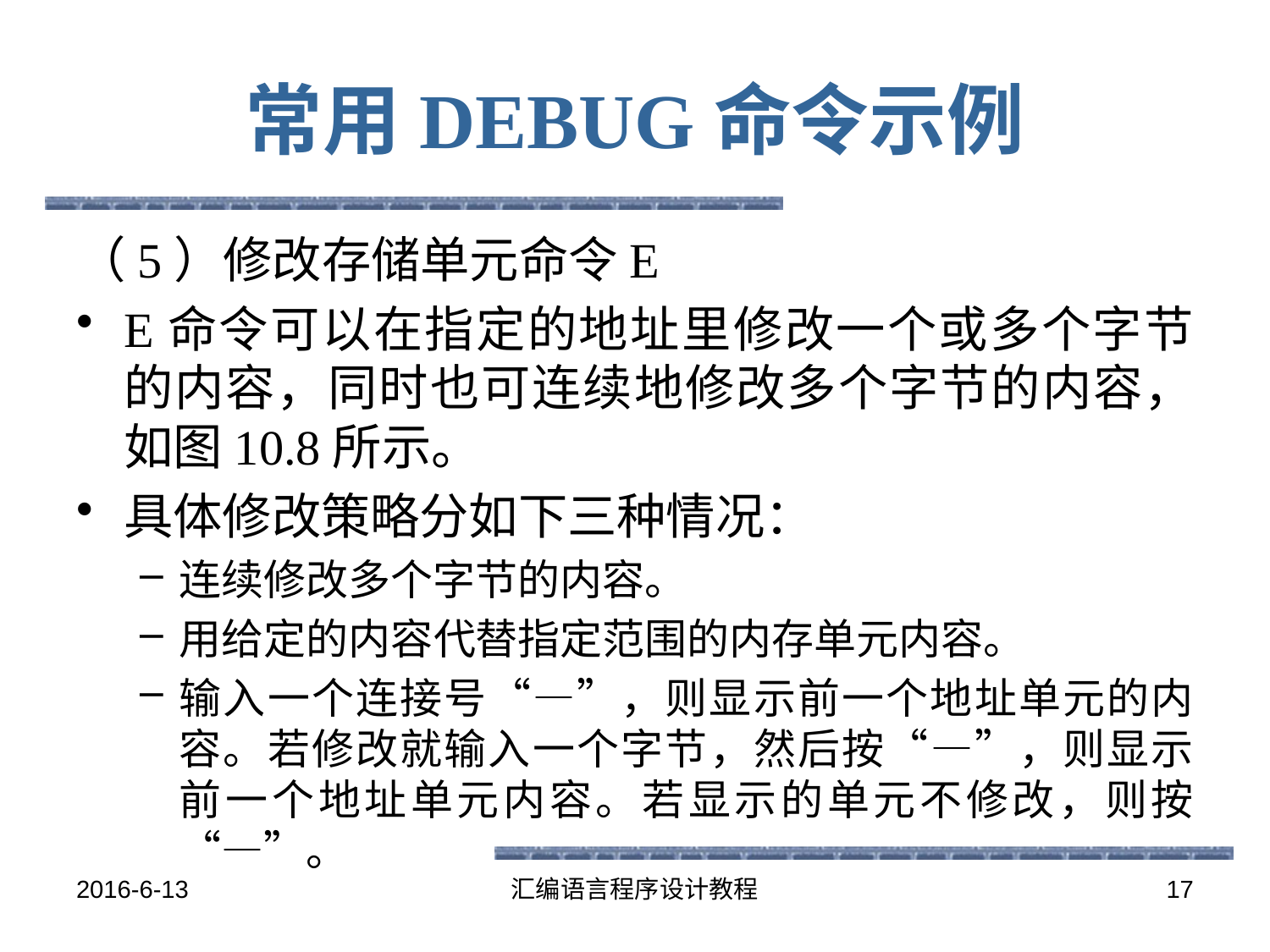

# 常用DEBUG命令示例
（5）修改存储单元命令E
E命令可以在指定的地址里修改一个或多个字节的内容，同时也可连续地修改多个字节的内容，如图10.8所示。
具体修改策略分如下三种情况：
连续修改多个字节的内容。
用给定的内容代替指定范围的内存单元内容。
输入一个连接号“—”，则显示前一个地址单元的内容。若修改就输入一个字节，然后按“—”，则显示前一个地址单元内容。若显示的单元不修改，则按“—”。
2016-6-13
汇编语言程序设计教程
17